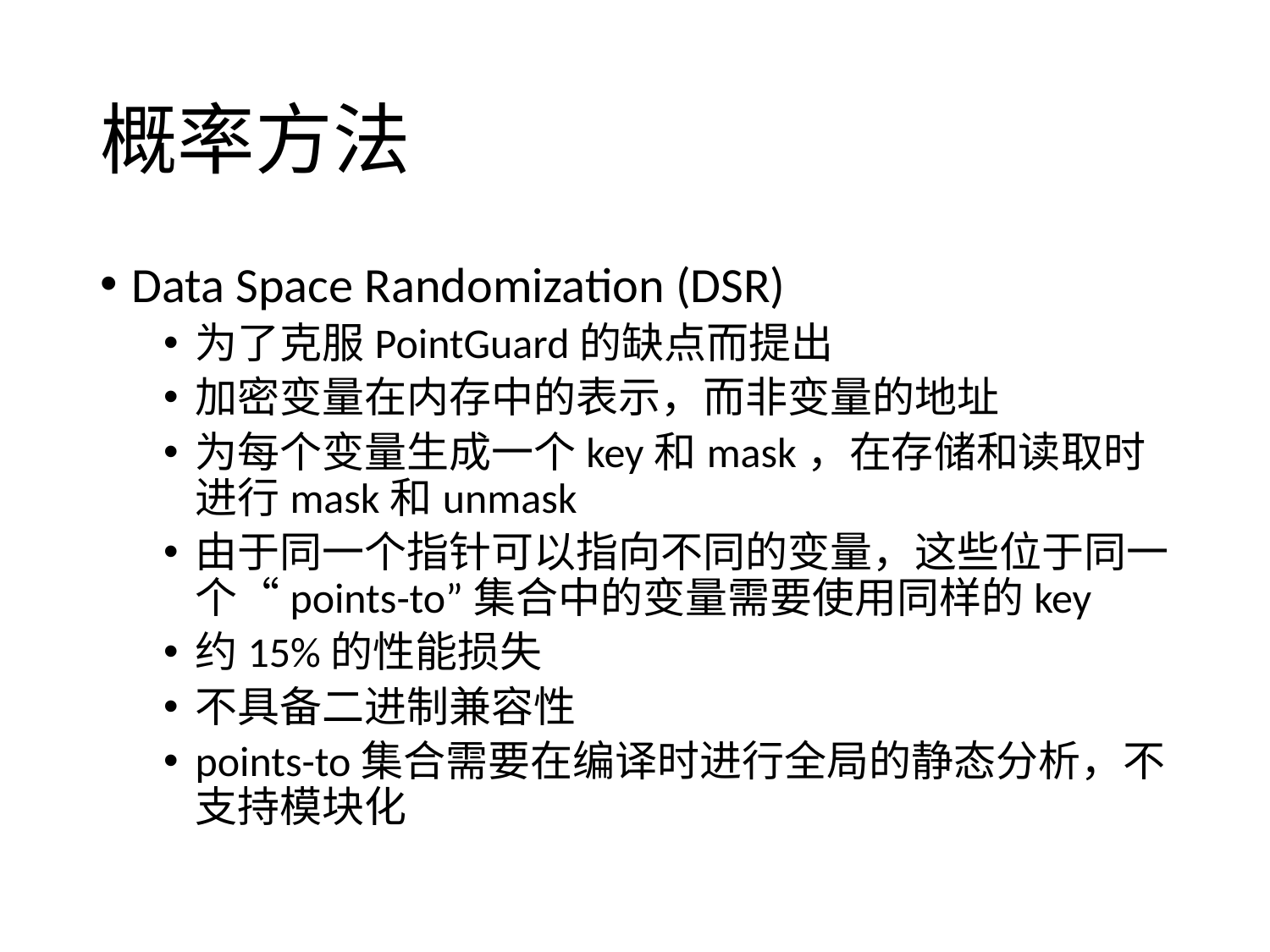

# 概率方法
Data Space Randomization (DSR)
为了克服PointGuard的缺点而提出
加密变量在内存中的表示，而非变量的地址
为每个变量生成一个key和mask，在存储和读取时进行mask和unmask
由于同一个指针可以指向不同的变量，这些位于同一个“points-to”集合中的变量需要使用同样的key
约15%的性能损失
不具备二进制兼容性
points-to集合需要在编译时进行全局的静态分析，不支持模块化